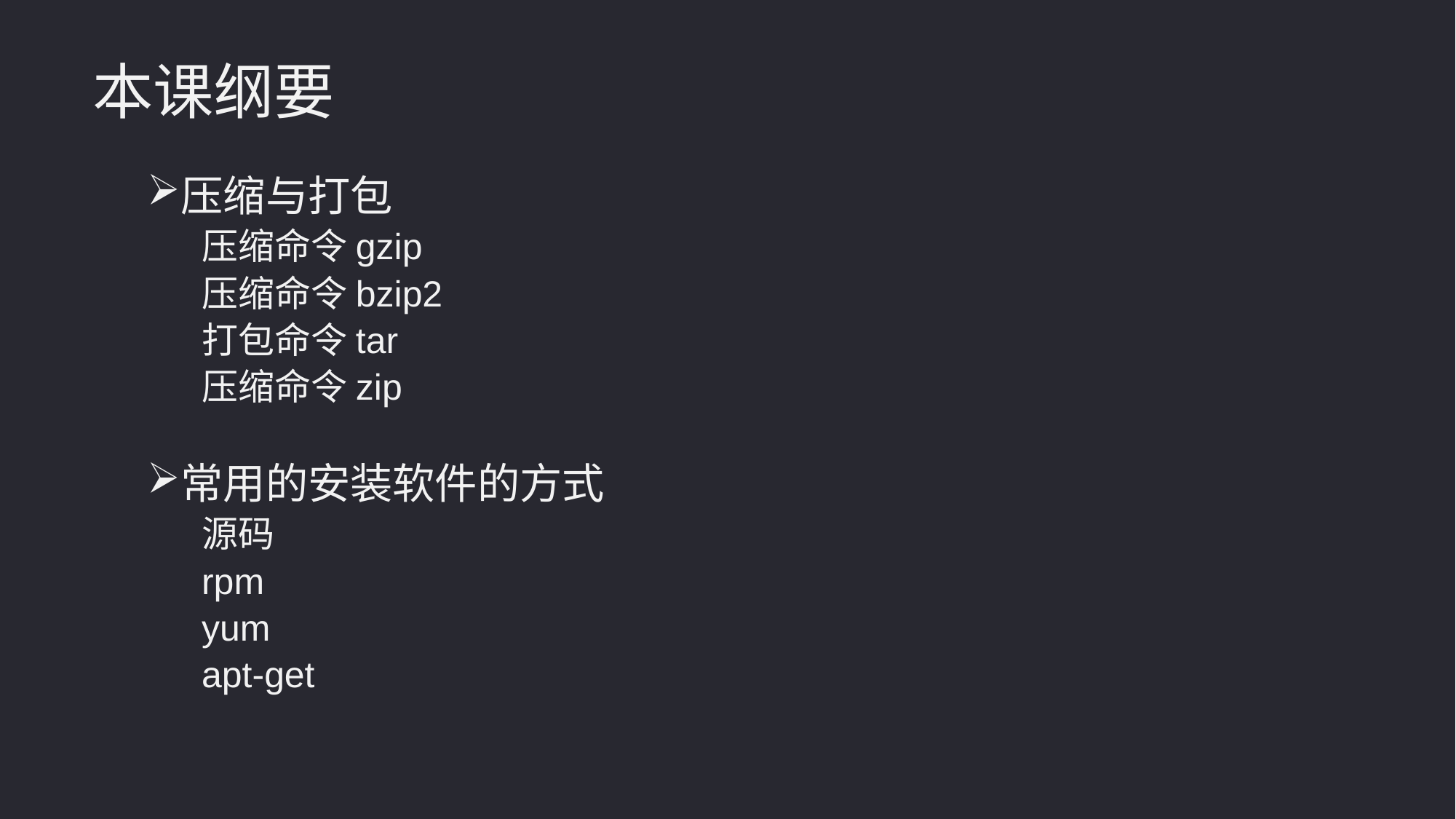

本课纲要
压缩与打包
压缩命令gzip
压缩命令bzip2
打包命令tar
压缩命令zip

常用的安装软件的方式
源码
rpm
yum
apt-get